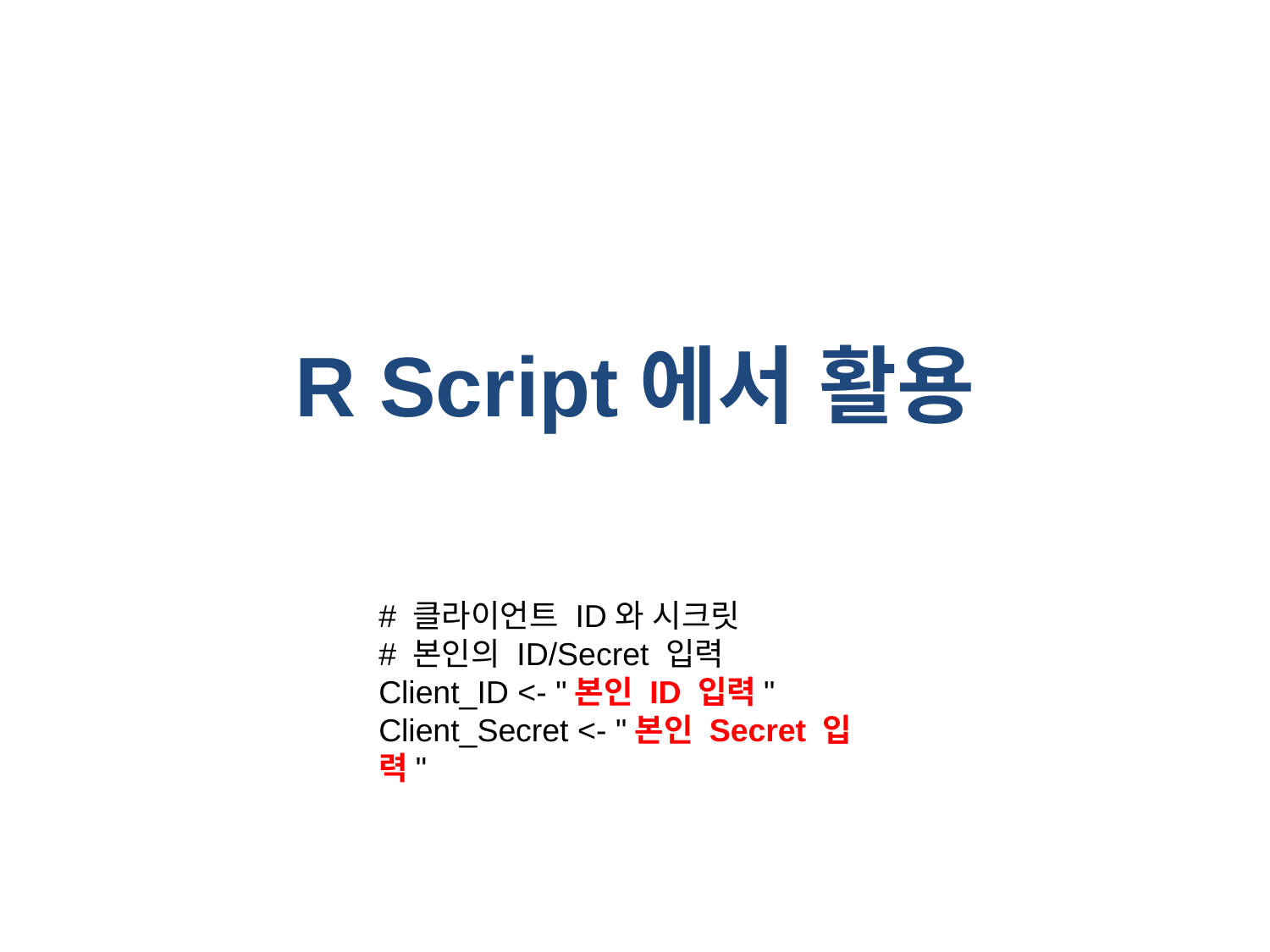

R Script에서 활용
# 클라이언트 ID와 시크릿
# 본인의 ID/Secret 입력
Client_ID <- "본인 ID 입력"
Client_Secret <- "본인 Secret 입력"